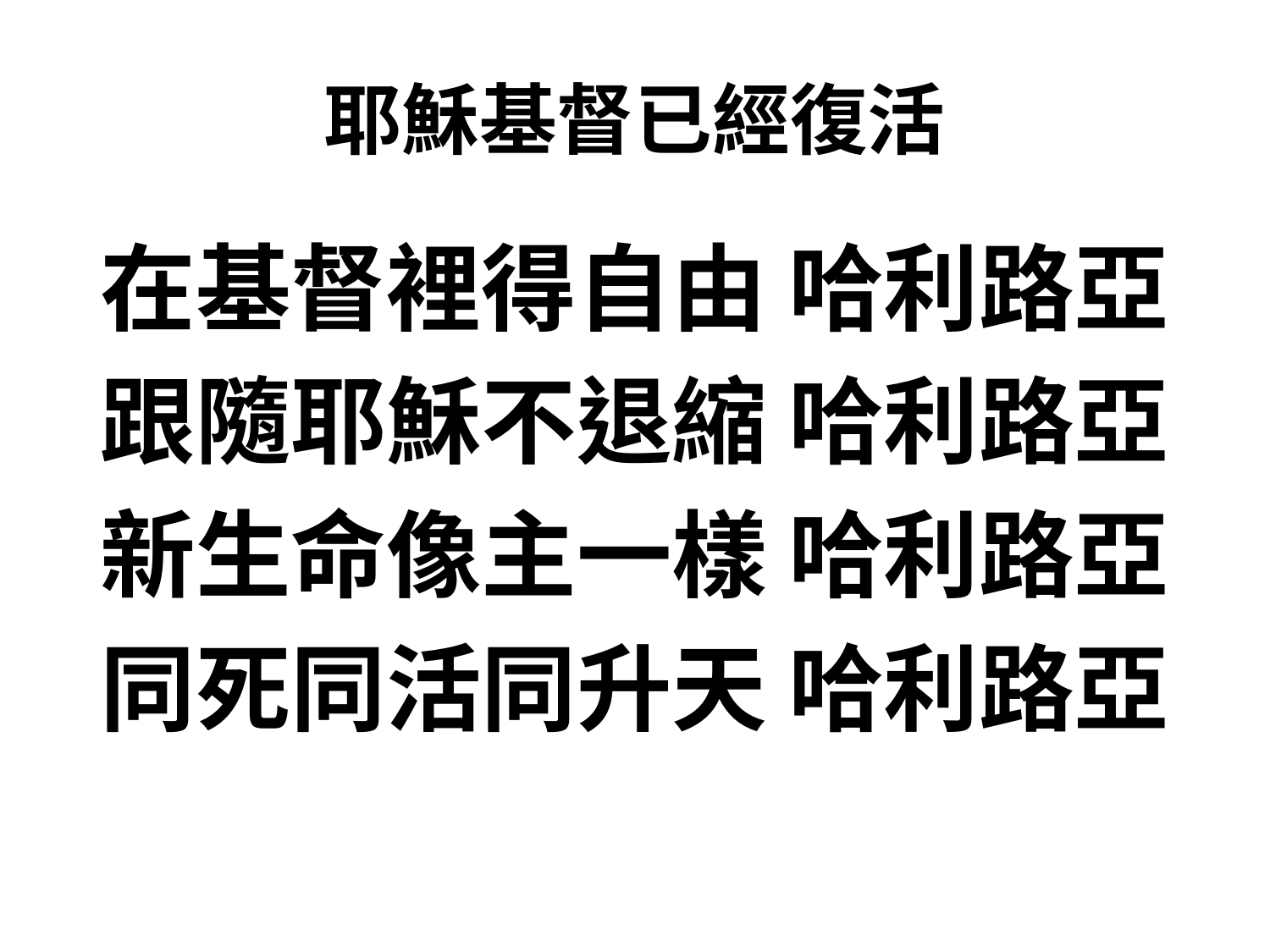

# 耶穌基督已經復活
在基督裡得自由 哈利路亞
跟隨耶穌不退縮 哈利路亞
新生命像主一樣 哈利路亞
同死同活同升天 哈利路亞